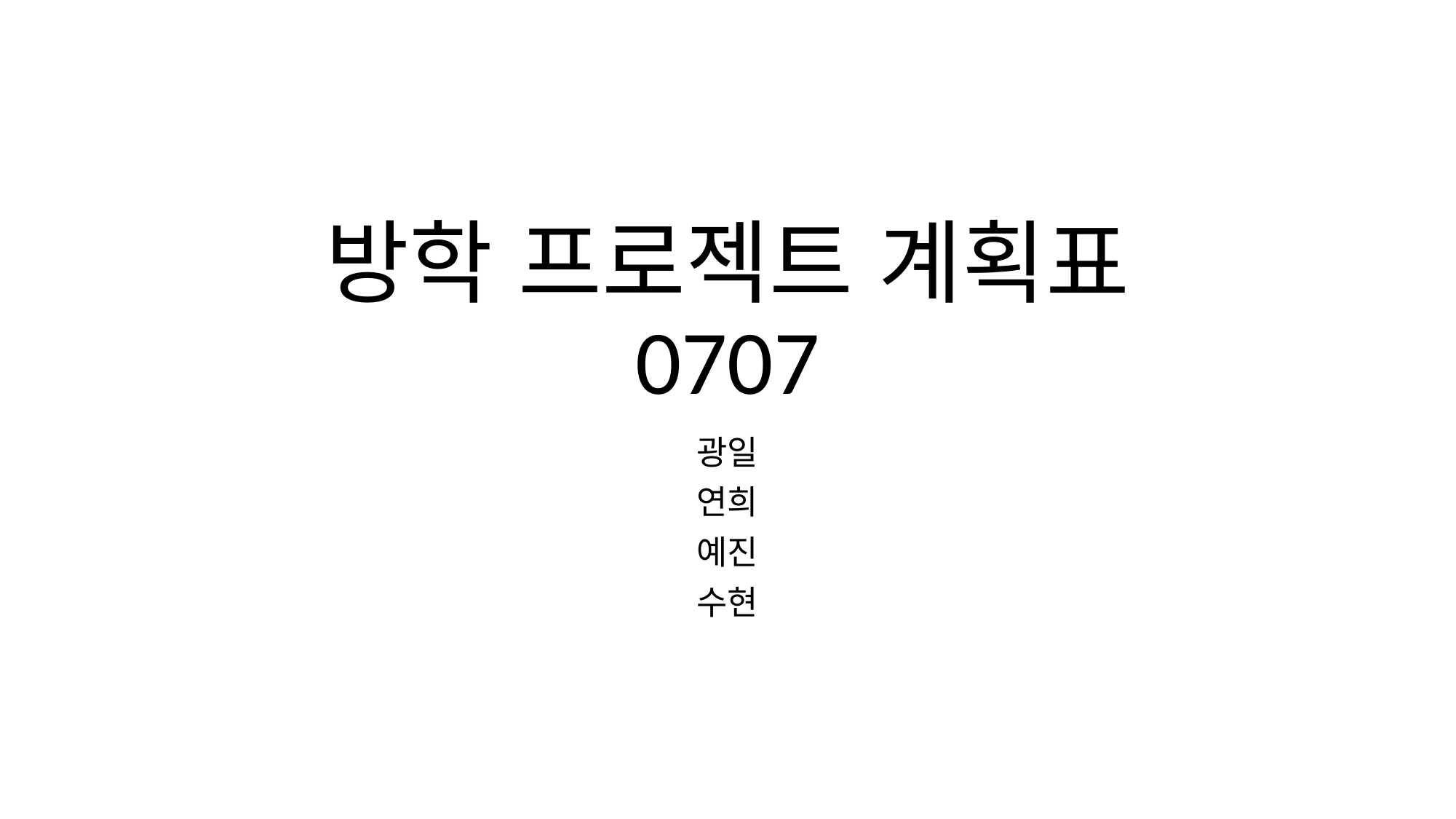

# 방학 프로젝트 계획표 0707
광일
연희
예진
수현